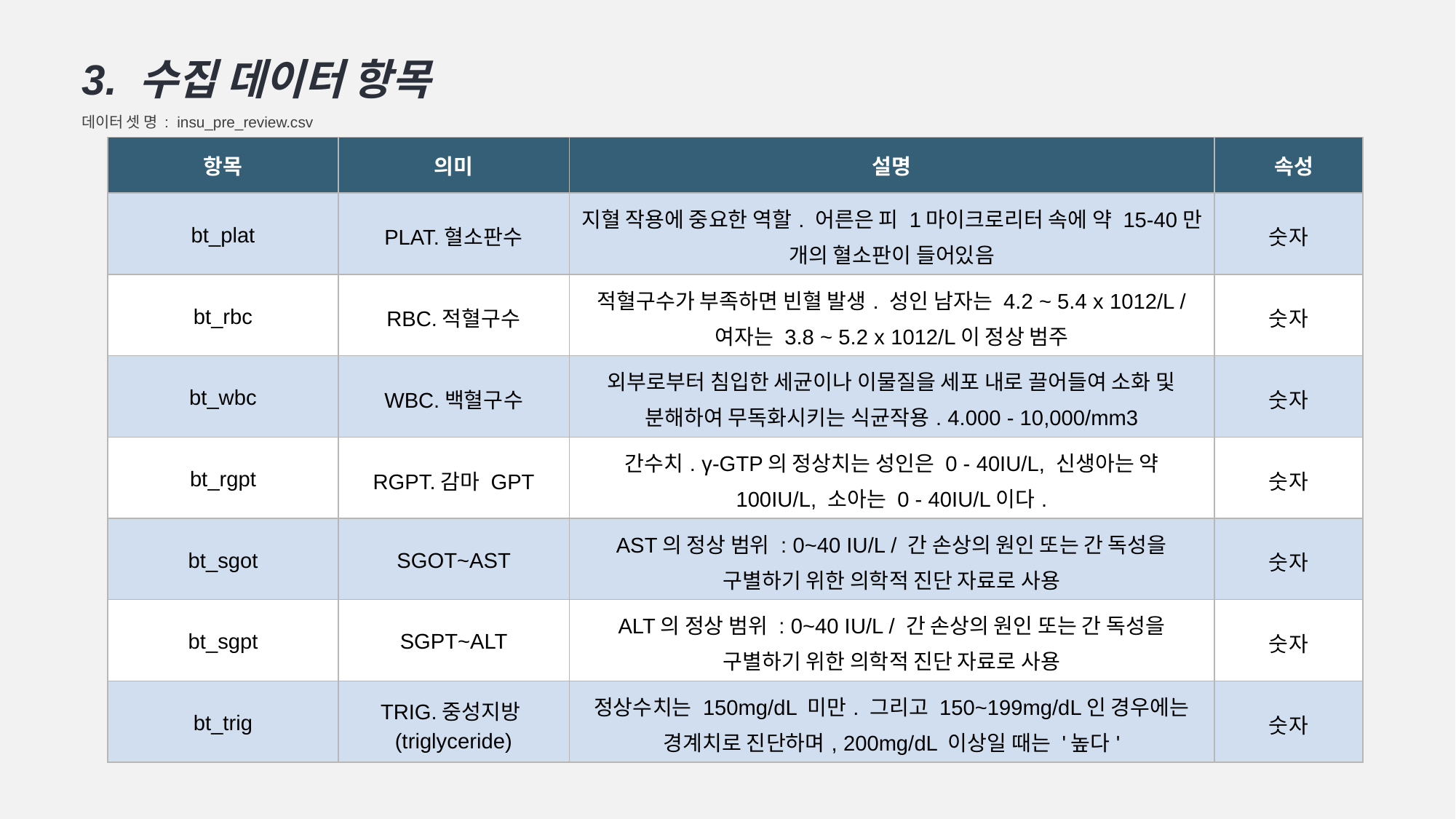

3. 수집 데이터 항목
데이터 셋 명 :  insu_pre_review.csv
| 항목 | 의미 | 설명 | 속성 |
| --- | --- | --- | --- |
| bt\_plat | PLAT.혈소판수 | 지혈 작용에 중요한 역할. 어른은 피 1마이크로리터 속에 약 15-40만 개의 혈소판이 들어있음 | 숫자 |
| bt\_rbc | RBC.적혈구수 | 적혈구수가 부족하면 빈혈 발생. 성인 남자는 4.2 ~ 5.4 x 1012/L / 여자는 3.8 ~ 5.2 x 1012/L이 정상 범주 | 숫자 |
| bt\_wbc | WBC.백혈구수 | 외부로부터 침입한 세균이나 이물질을 세포 내로 끌어들여 소화 및 분해하여 무독화시키는 식균작용. 4.000 - 10,000/mm3 | 숫자 |
| bt\_rgpt | RGPT.감마 GPT | 간수치. γ-GTP의 정상치는 성인은 0 - 40IU/L, 신생아는 약 100IU/L, 소아는 0 - 40IU/L이다. | 숫자 |
| bt\_sgot | SGOT~AST | AST의 정상 범위 : 0~40 IU/L / 간 손상의 원인 또는 간 독성을 구별하기 위한 의학적 진단 자료로 사용 | 숫자 |
| bt\_sgpt | SGPT~ALT | ALT의 정상 범위 : 0~40 IU/L / 간 손상의 원인 또는 간 독성을 구별하기 위한 의학적 진단 자료로 사용 | 숫자 |
| bt\_trig | TRIG.중성지방(triglyceride) | 정상수치는 150mg/dL 미만. 그리고 150~199mg/dL인 경우에는 경계치로 진단하며, 200mg/dL 이상일 때는 '높다' | 숫자 |